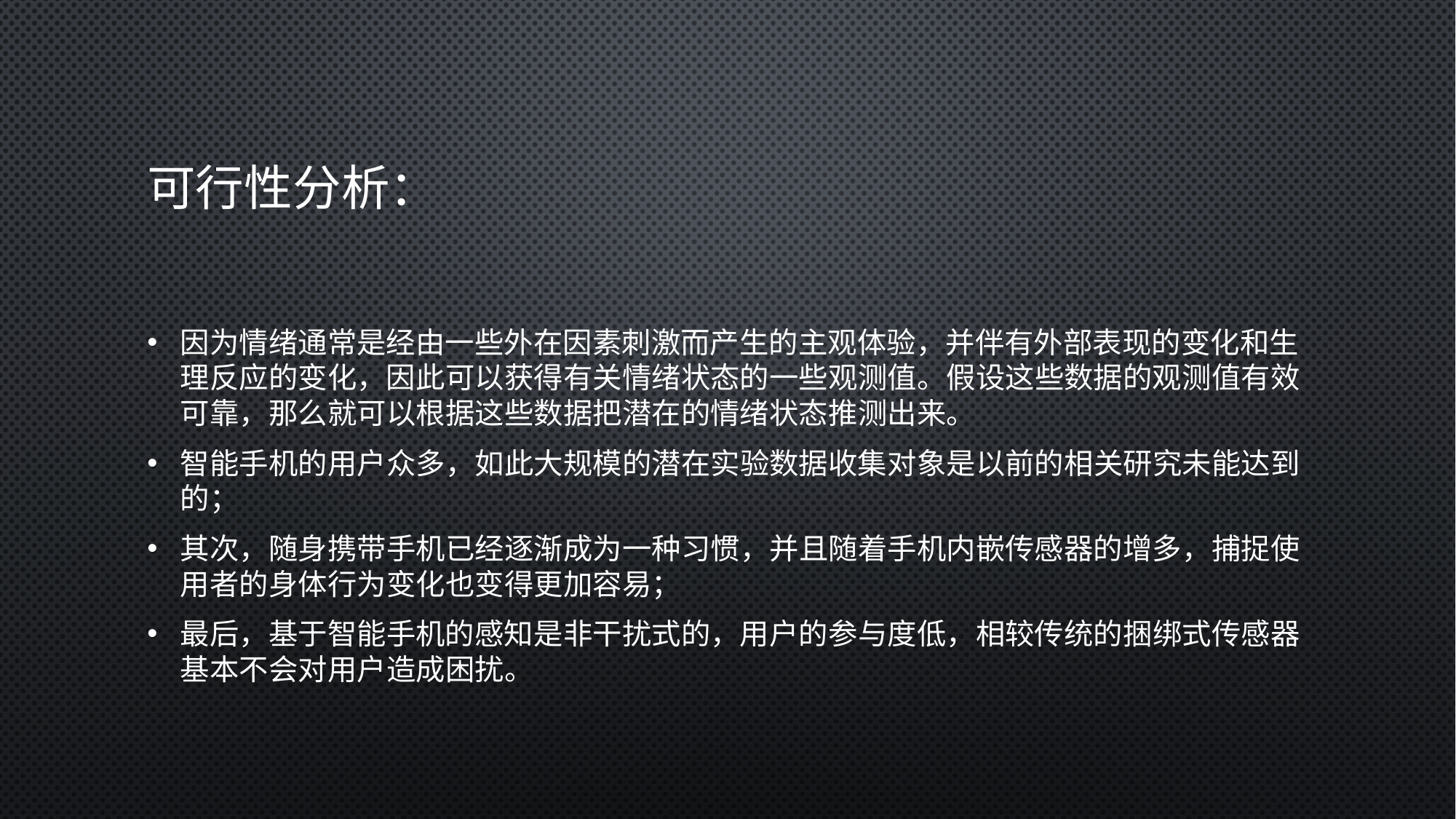

# 可行性分析：
因为情绪通常是经由一些外在因素刺激而产生的主观体验，并伴有外部表现的变化和生理反应的变化，因此可以获得有关情绪状态的一些观测值。假设这些数据的观测值有效可靠，那么就可以根据这些数据把潜在的情绪状态推测出来。
智能手机的用户众多，如此大规模的潜在实验数据收集对象是以前的相关研究未能达到的；
其次，随身携带手机已经逐渐成为一种习惯，并且随着手机内嵌传感器的增多，捕捉使用者的身体行为变化也变得更加容易；
最后，基于智能手机的感知是非干扰式的，用户的参与度低，相较传统的捆绑式传感器基本不会对用户造成困扰。